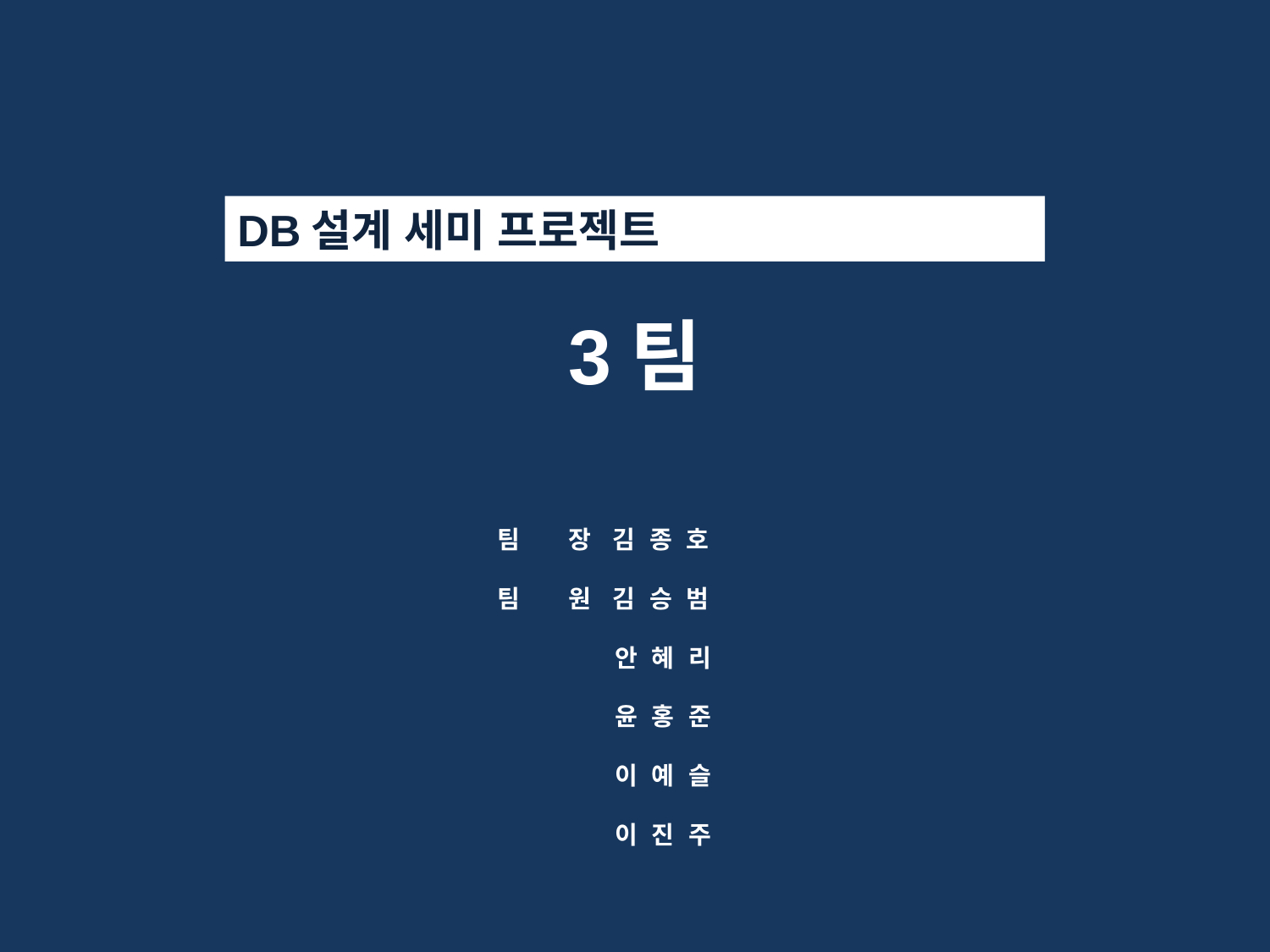

DB설계 세미 프로젝트
3팀
팀       장   김  종  호
팀       원   김  승  범
                안  혜  리
                윤  홍  준
                이  예  슬
                이  진  주